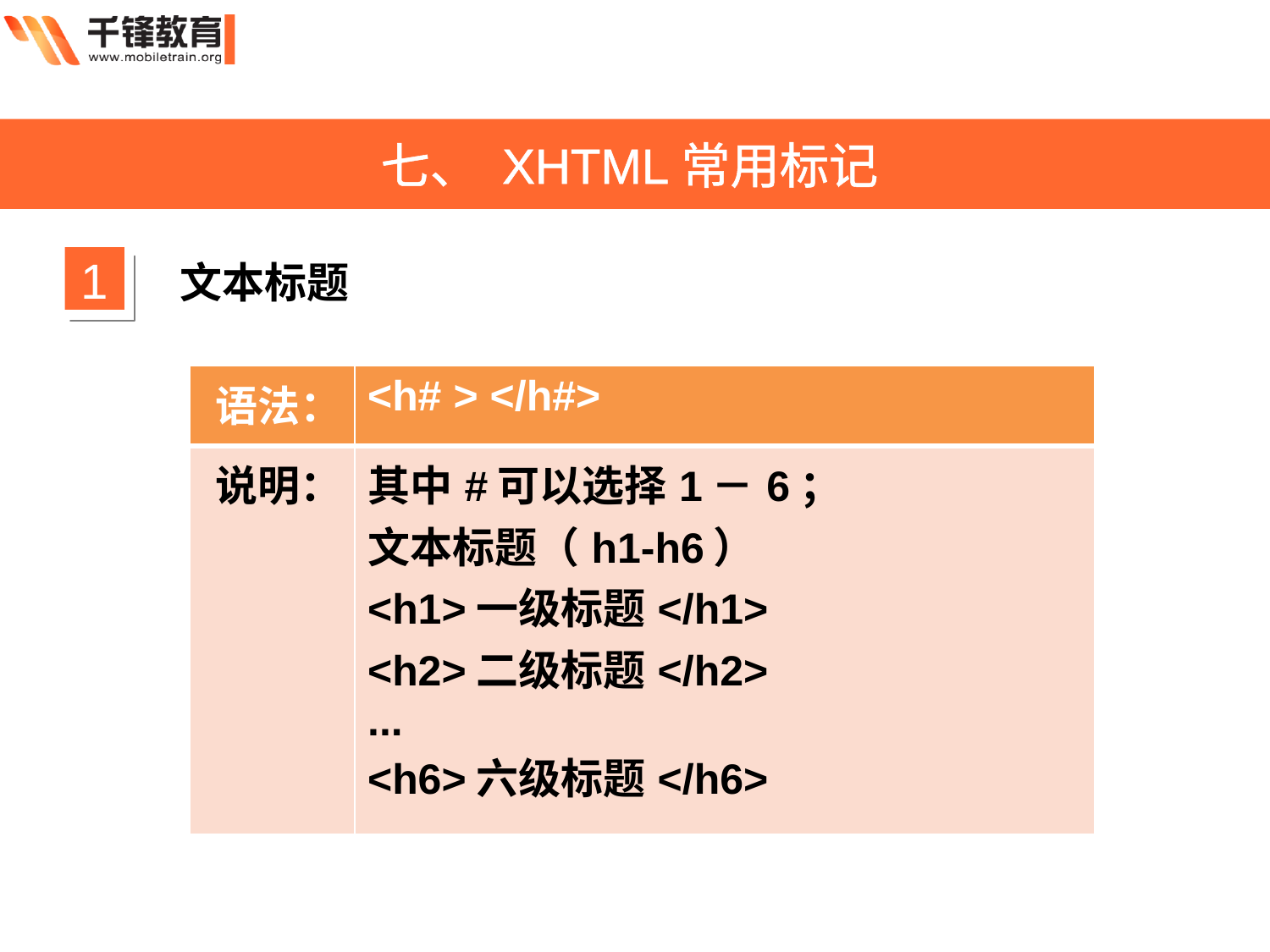

七、 XHTML常用标记
1

文本标题

| 语法： | <h# > </h#> |
| --- | --- |
| 说明： | 其中#可以选择1－6； 文本标题（h1-h6） <h1>一级标题</h1> <h2>二级标题</h2> ... <h6>六级标题</h6> |